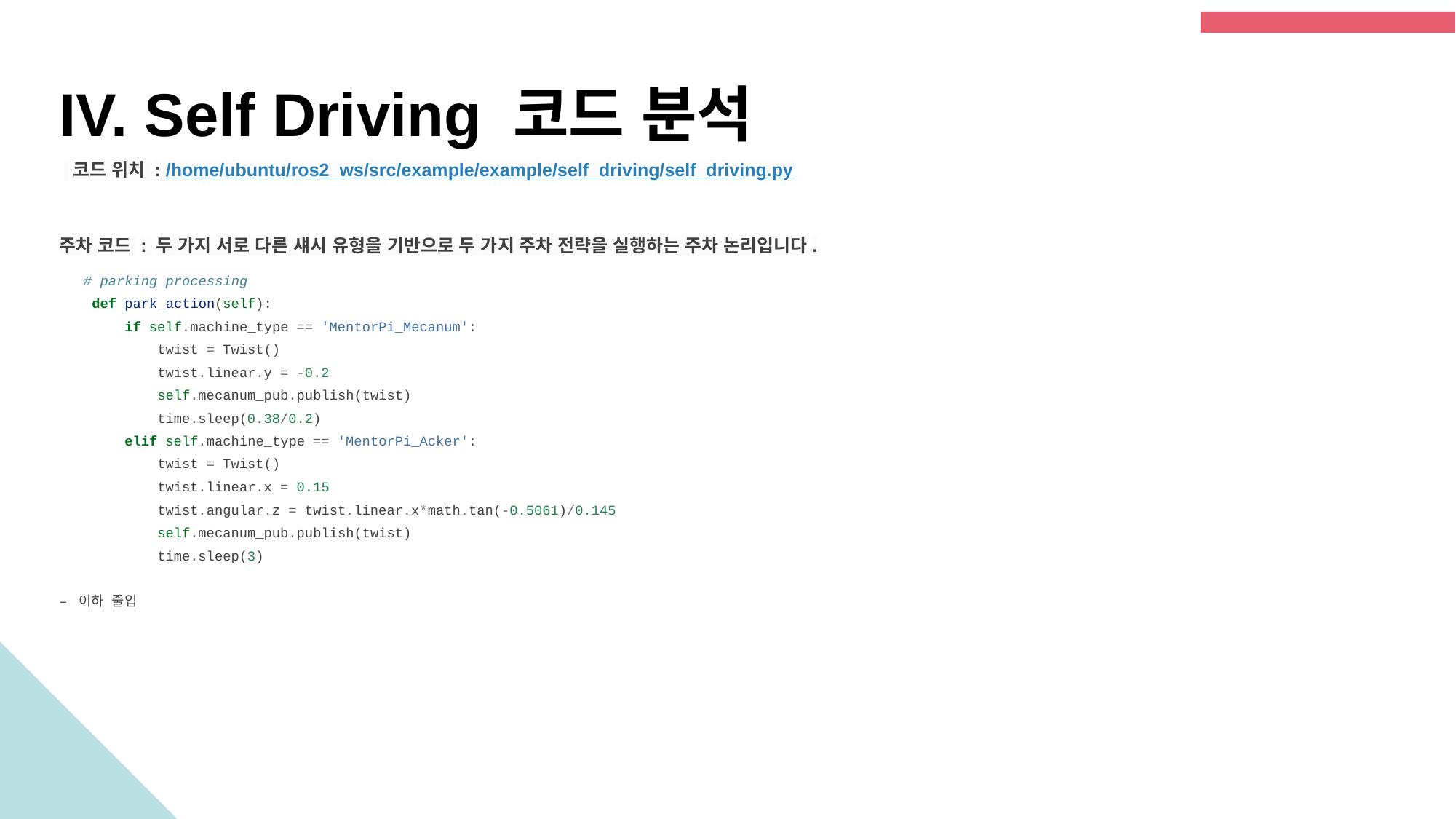

IV. Self Driving 코드 분석
 코드 위치 : /home/ubuntu/ros2_ws/src/example/example/self_driving/self_driving.py
주차 코드 : 두 가지 서로 다른 섀시 유형을 기반으로 두 가지 주차 전략을 실행하는 주차 논리입니다.
   # parking processing
    def park_action(self):
        if self.machine_type == 'MentorPi_Mecanum':
            twist = Twist()
            twist.linear.y = -0.2
            self.mecanum_pub.publish(twist)
            time.sleep(0.38/0.2)
        elif self.machine_type == 'MentorPi_Acker':
            twist = Twist()
            twist.linear.x = 0.15
            twist.angular.z = twist.linear.x*math.tan(-0.5061)/0.145
            self.mecanum_pub.publish(twist)
            time.sleep(3)
– 이하 줄입